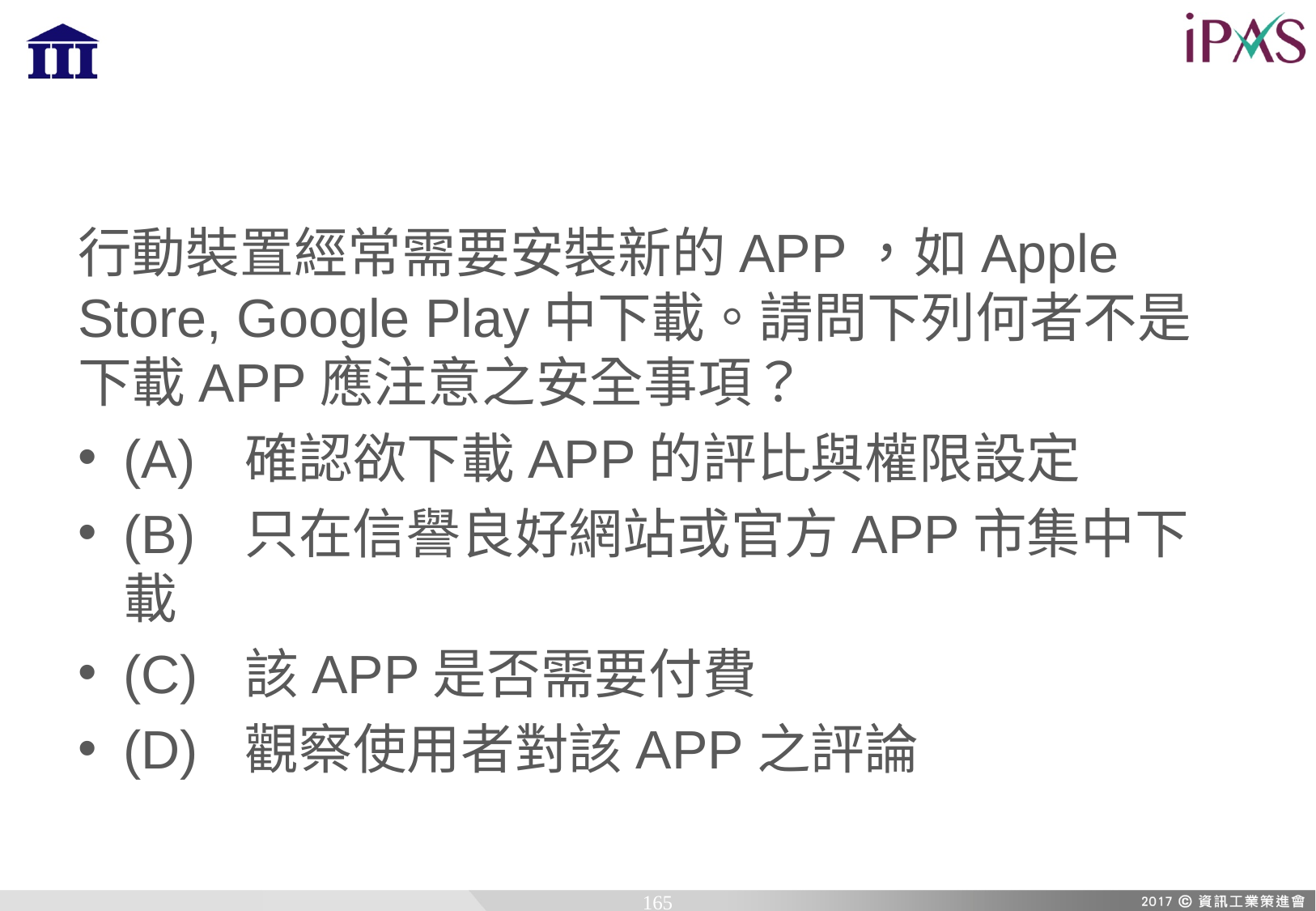

行動裝置經常需要安裝新的APP，如Apple Store, Google Play中下載。請問下列何者不是下載APP應注意之安全事項？
(A)	確認欲下載APP的評比與權限設定
(B)	只在信譽良好網站或官方APP市集中下載
(C)	該APP是否需要付費
(D)	觀察使用者對該APP之評論
165